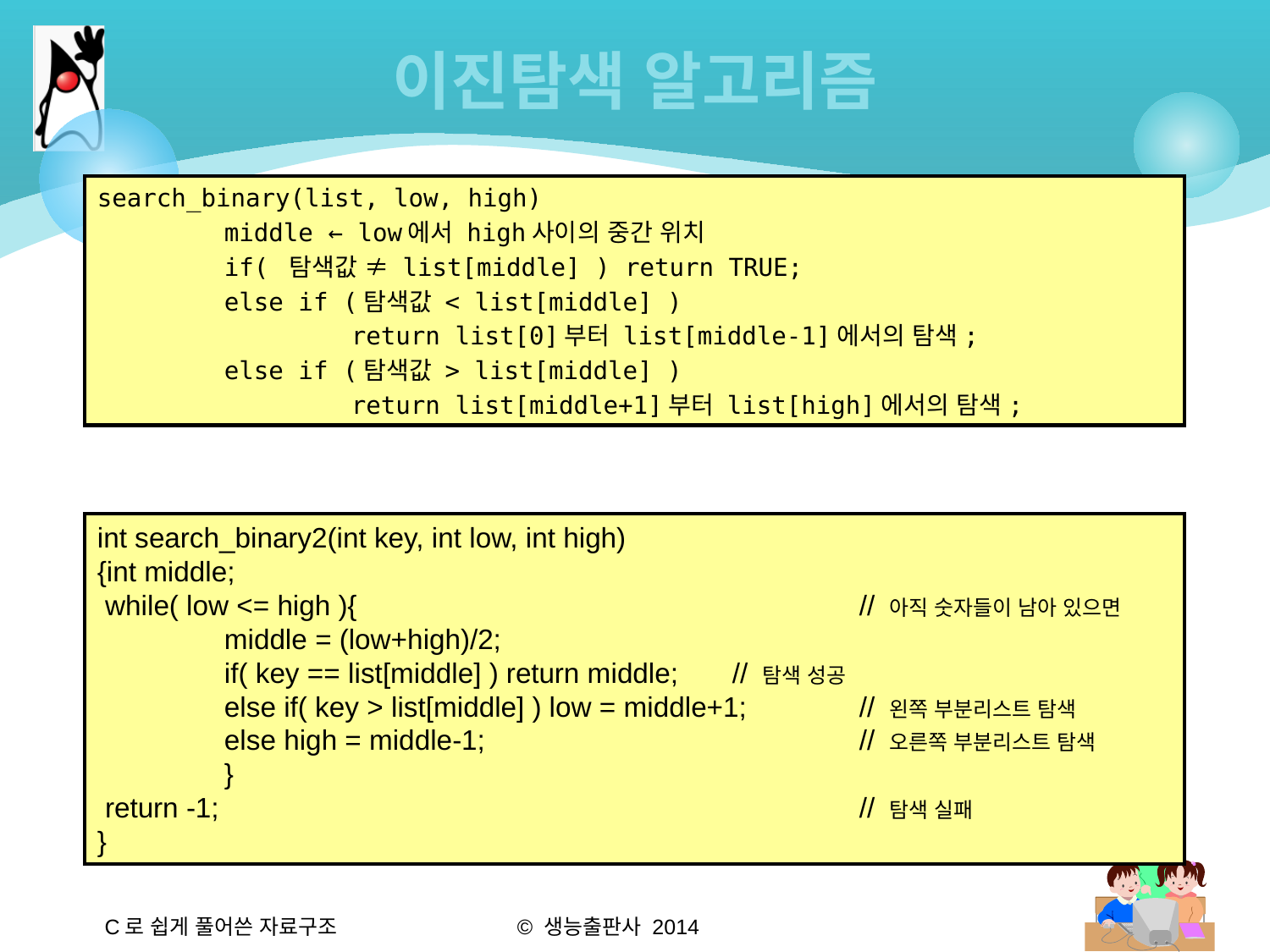

# 이진탐색 알고리즘
search_binary(list, low, high)
	middle ← low에서 high사이의 중간 위치
	if( 탐색값 ≠ list[middle] ) return TRUE;
	else if (탐색값 < list[middle] )
		return list[0]부터 list[middle-1]에서의 탐색;
	else if (탐색값 > list[middle] )
		return list[middle+1]부터 list[high]에서의 탐색;
int search_binary2(int key, int low, int high)
{int middle;
 while( low <= high ){ 				// 아직 숫자들이 남아 있으면
	middle = (low+high)/2;
	if( key == list[middle] ) return middle; 	// 탐색 성공
	else if( key > list[middle] ) low = middle+1; 	// 왼쪽 부분리스트 탐색
	else high = middle-1; 			// 오른쪽 부분리스트 탐색
	}
 return -1; 					// 탐색 실패
}